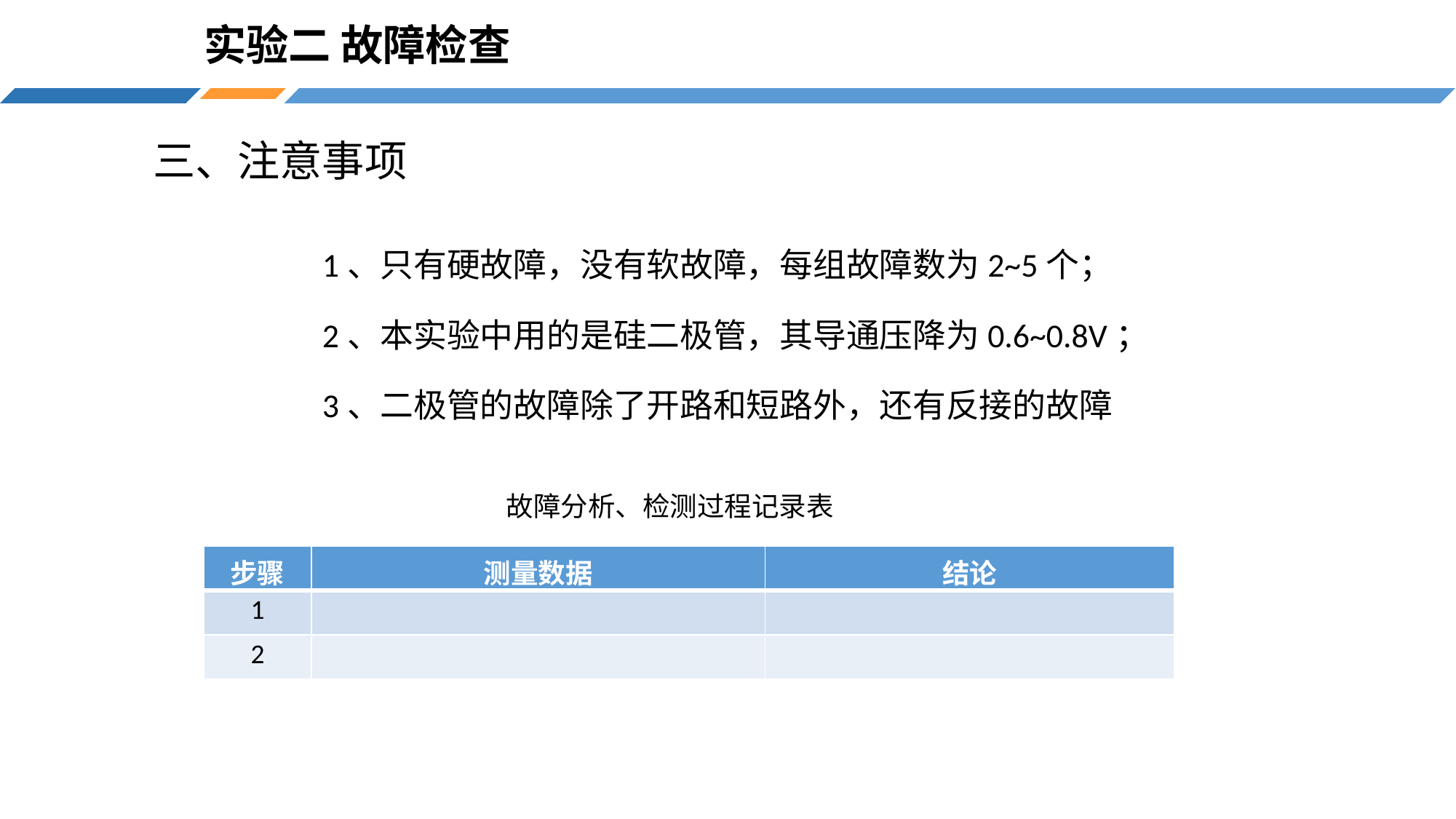

# 实验二 故障检查
三、注意事项
1、只有硬故障，没有软故障，每组故障数为2~5个；
2、本实验中用的是硅二极管，其导通压降为0.6~0.8V；
3、二极管的故障除了开路和短路外，还有反接的故障
故障分析、检测过程记录表
| 步骤 | 测量数据 | 结论 |
| --- | --- | --- |
| 1 |  |  |
| 2 |  |  |